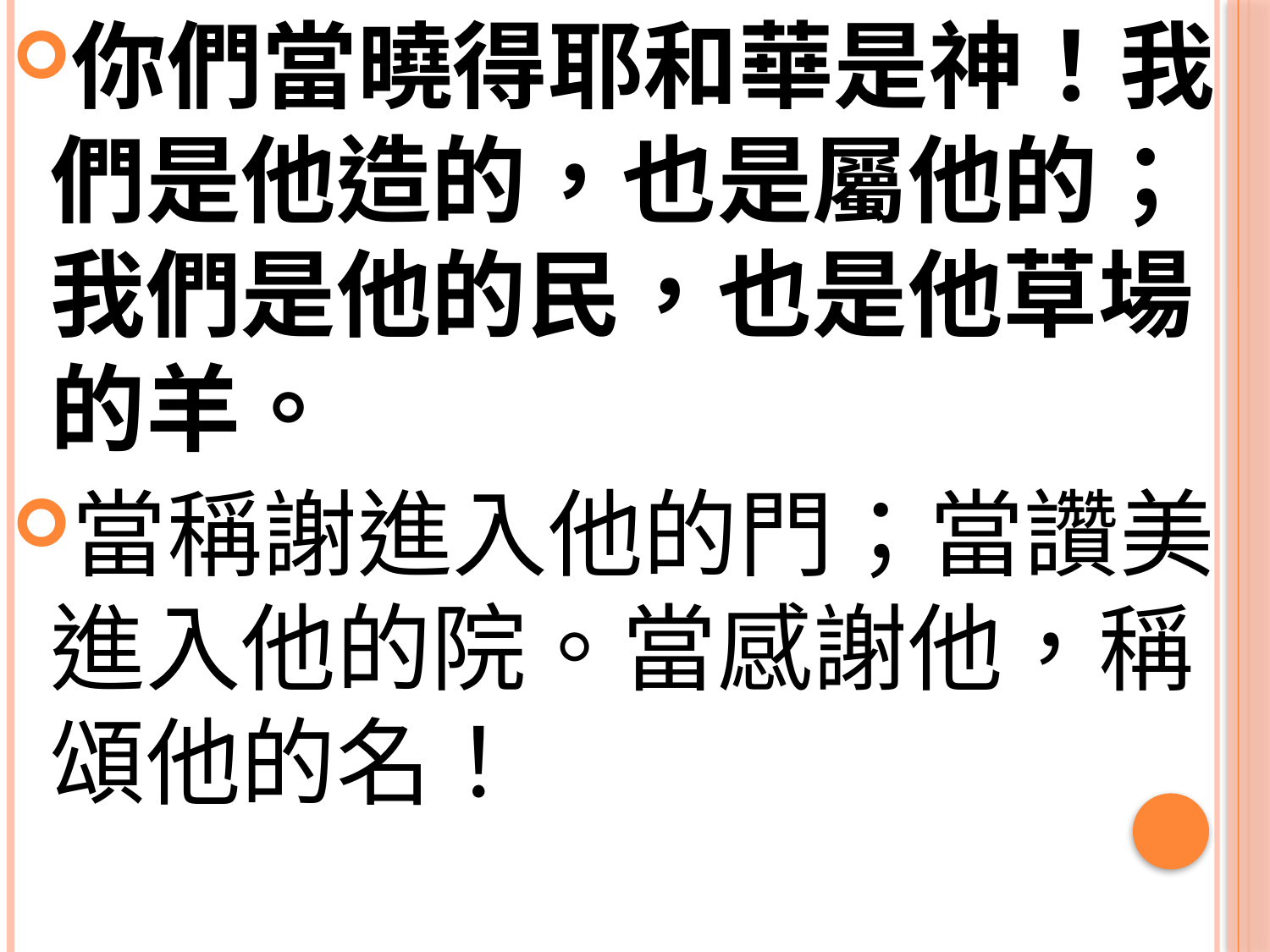

你們當曉得耶和華是神！我們是他造的，也是屬他的；我們是他的民，也是他草場的羊。
當稱謝進入他的門；當讚美進入他的院。當感謝他，稱頌他的名！